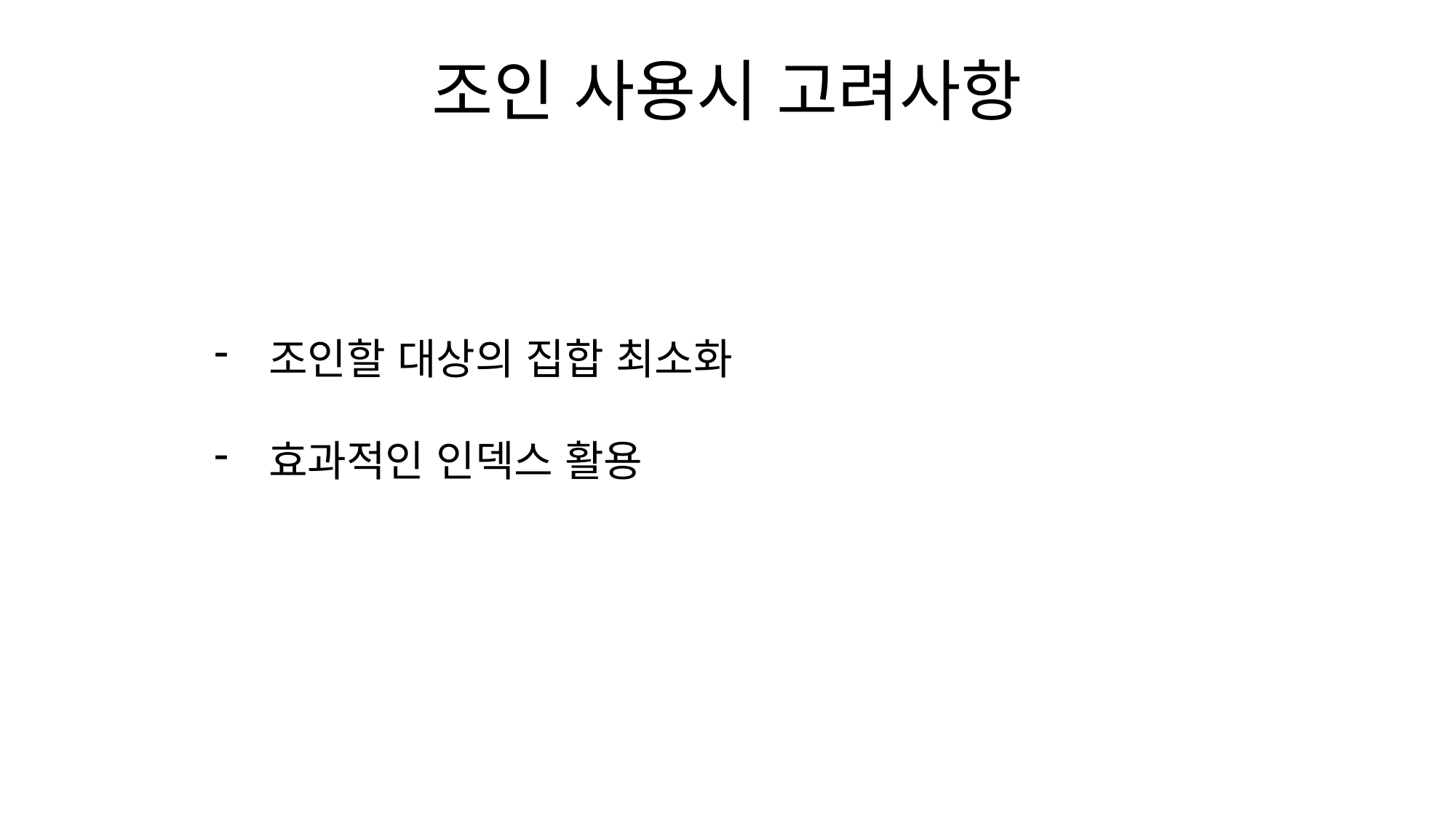

# 조인 사용시 고려사항
조인할 대상의 집합 최소화

효과적인 인덱스 활용